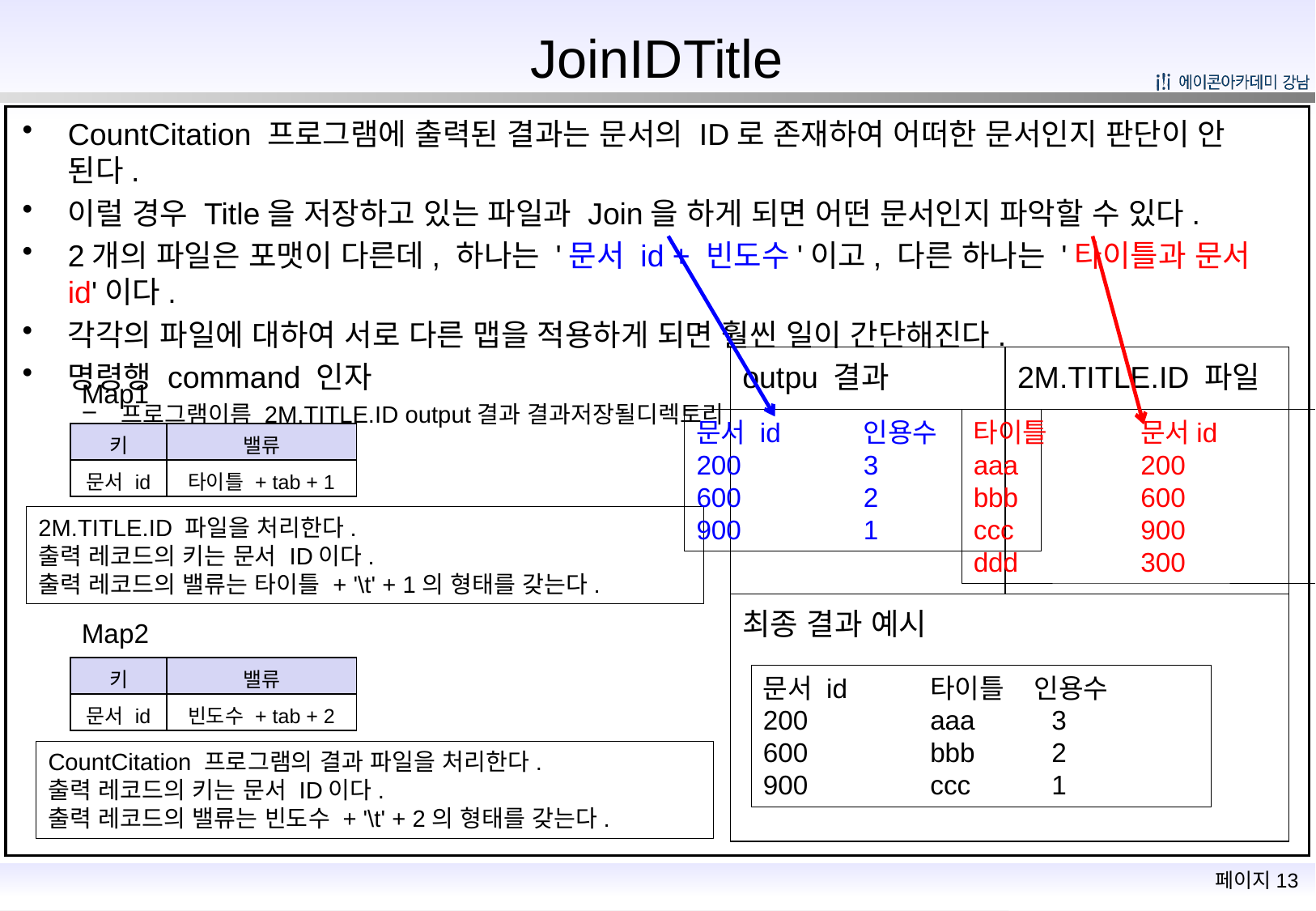

# JoinIDTitle
CountCitation 프로그램에 출력된 결과는 문서의 ID로 존재하여 어떠한 문서인지 판단이 안 된다.
이럴 경우 Title을 저장하고 있는 파일과 Join을 하게 되면 어떤 문서인지 파악할 수 있다.
2개의 파일은 포맷이 다른데, 하나는 '문서 id + 빈도수'이고, 다른 하나는 '타이틀과 문서 id'이다.
각각의 파일에 대하여 서로 다른 맵을 적용하게 되면 훨씬 일이 간단해진다.
명령행 command 인자
프로그램이름 2M.TITLE.ID output결과 결과저장될디렉토리
| outpu 결과 | 2M.TITLE.ID 파일 |
| --- | --- |
| 최종 결과 예시 |  |
Map1
타이틀	문서id
aaa		200
bbb		600
ccc		900
ddd		300
문서 id	인용수
200		3
600		2
900		1
| 키 | 밸류 |
| --- | --- |
| 문서 id | 타이틀 + tab + 1 |
2M.TITLE.ID 파일을 처리한다.
출력 레코드의 키는 문서 ID이다.
출력 레코드의 밸류는 타이틀 + '\t' + 1의 형태를 갖는다.
Map2
| 키 | 밸류 |
| --- | --- |
| 문서 id | 빈도수 + tab + 2 |
문서 id	타이틀    인용수
200		aaa	3
600		bbb	2
900		ccc	1
CountCitation 프로그램의 결과 파일을 처리한다.
출력 레코드의 키는 문서 ID이다.
출력 레코드의 밸류는 빈도수 + '\t' + 2의 형태를 갖는다.